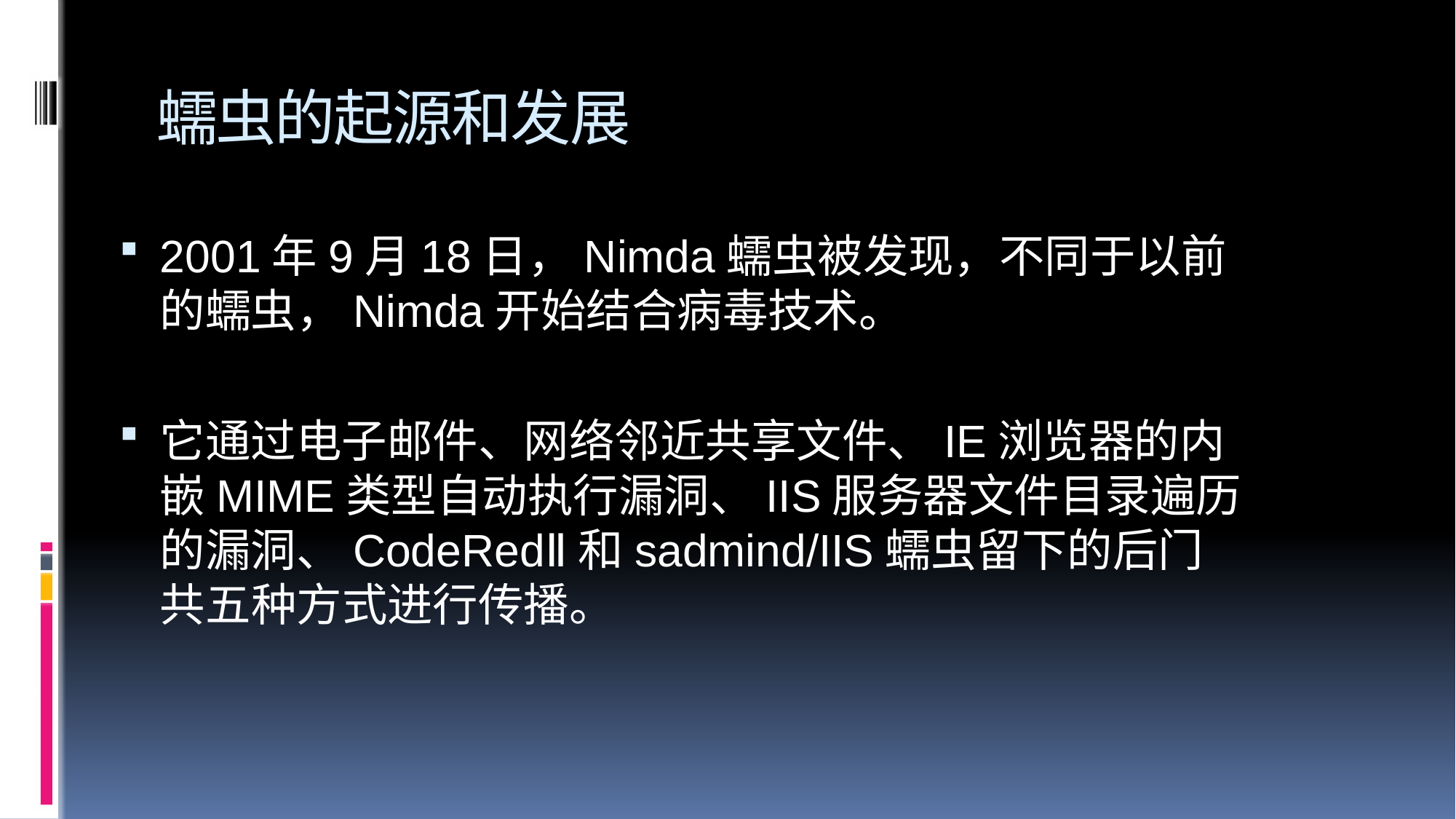

# 蠕虫的起源和发展
2001年9月18日，Nimda蠕虫被发现，不同于以前的蠕虫，Nimda开始结合病毒技术。

它通过电子邮件、网络邻近共享文件、IE浏览器的内嵌MIME类型自动执行漏洞、IIS服务器文件目录遍历的漏洞、CodeRedⅡ和sadmind/IIS蠕虫留下的后门共五种方式进行传播。